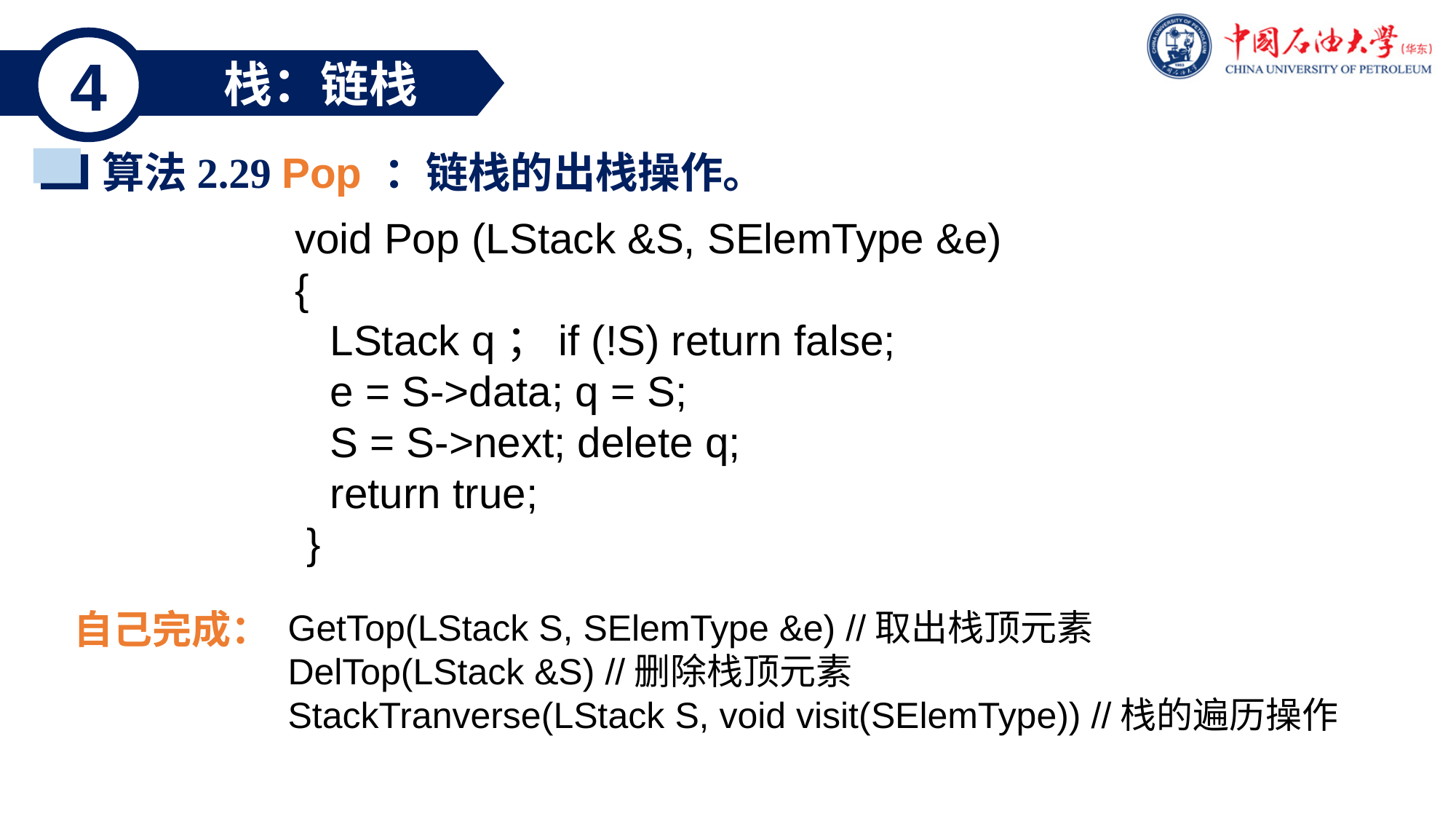

4
栈：链栈
算法2.29 Pop ：链栈的出栈操作。

void Pop (LStack &S, SElemType &e)
{
   LStack q；if (!S) return false;
   e = S->data; q = S;
   S = S->next; delete q;
   return true;
 }
自己完成：
    GetTop(LStack S, SElemType &e) //取出栈顶元素
    DelTop(LStack &S) //删除栈顶元素
    StackTranverse(LStack S, void visit(SElemType)) //栈的遍历操作